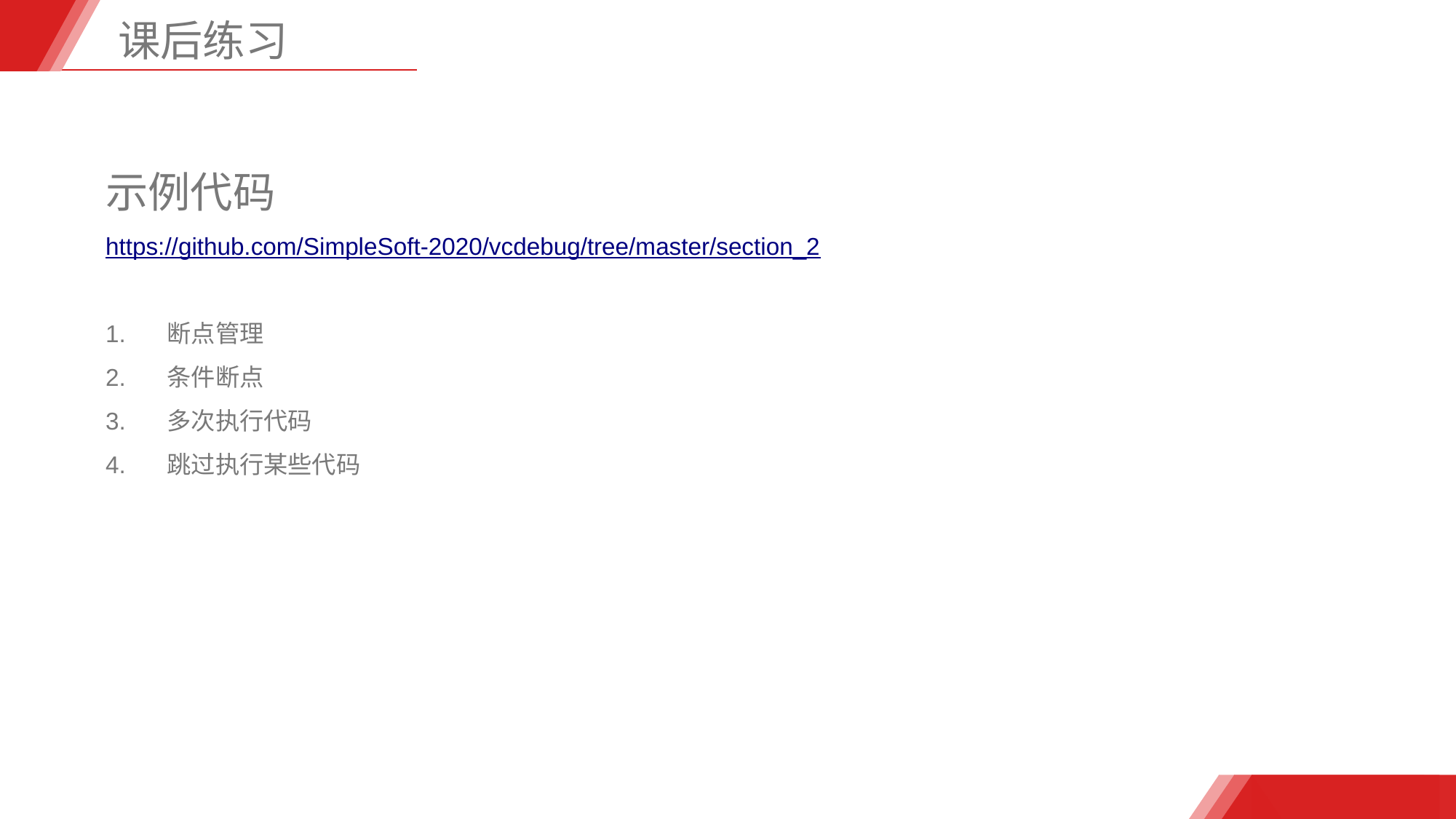

课后练习
示例代码
https://github.com/SimpleSoft-2020/vcdebug/tree/master/section_2

断点管理
条件断点
多次执行代码
跳过执行某些代码